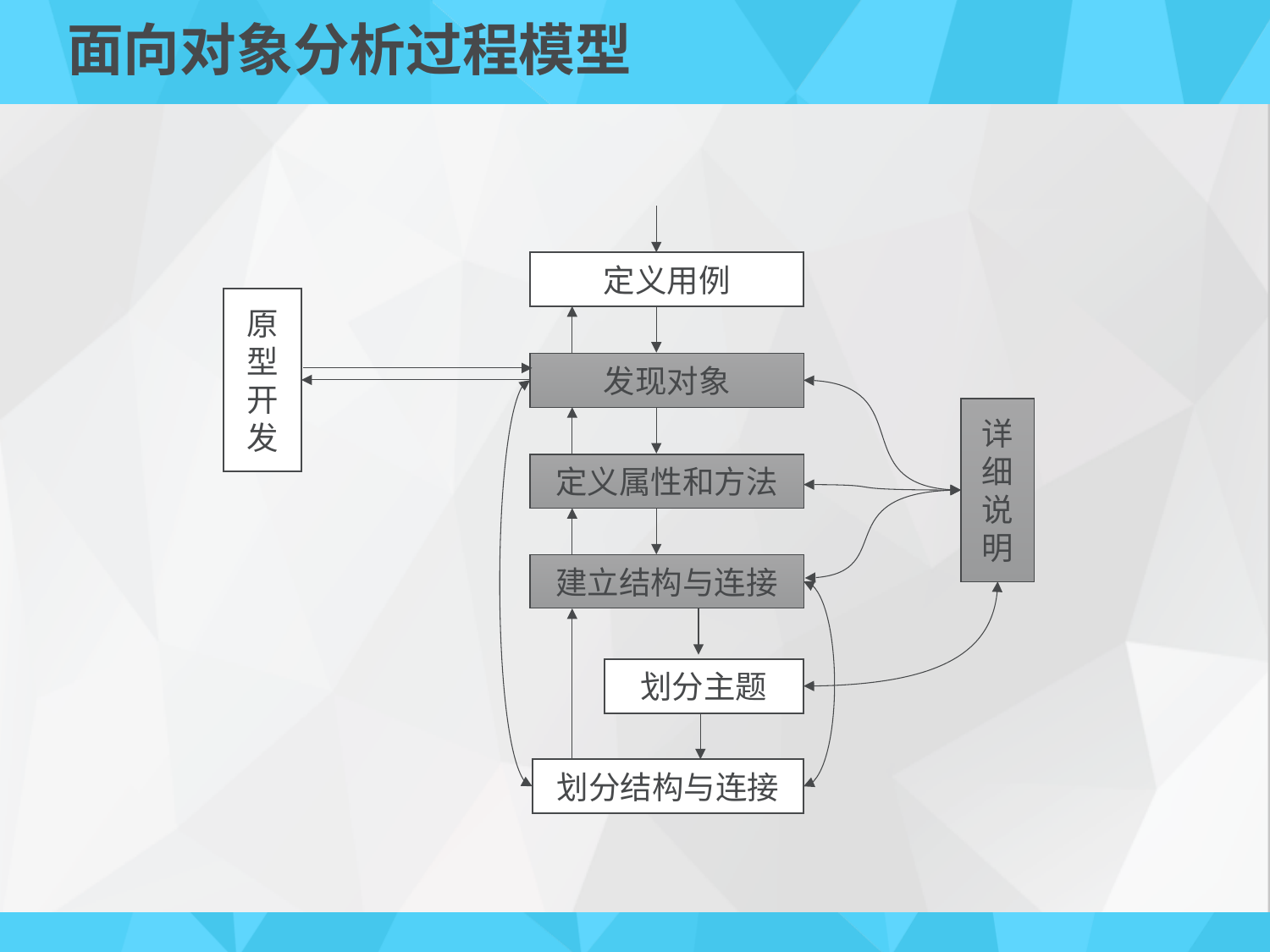

# 面向对象分析过程模型
定义用例
原型开发
发现对象
详细说明
定义属性和方法
建立结构与连接
划分主题
划分结构与连接